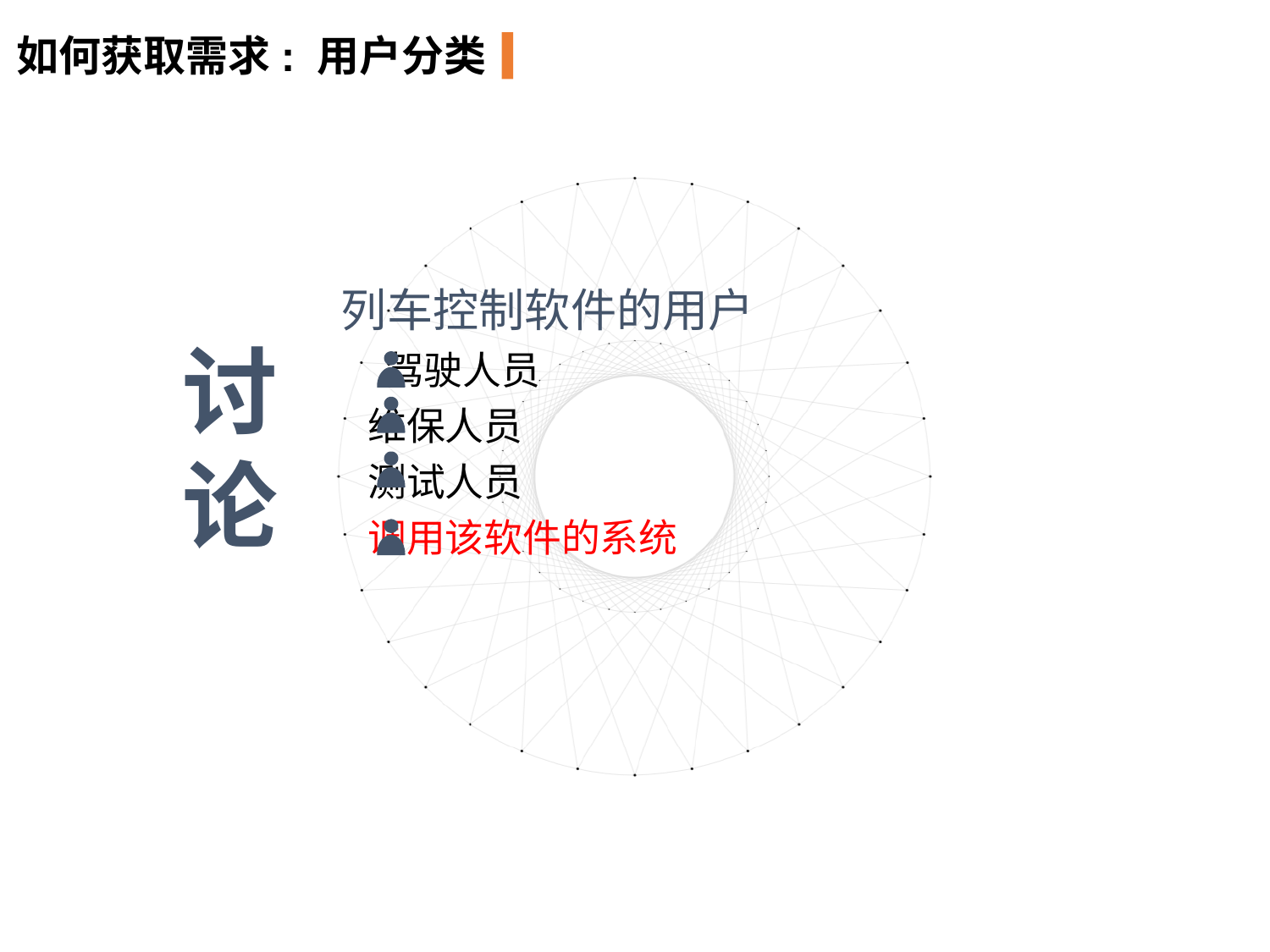

如何获取需求: 用户分类

列车控制软件的用户
    驾驶人员
  维保人员
  测试人员
  调用该软件的系统
讨
论